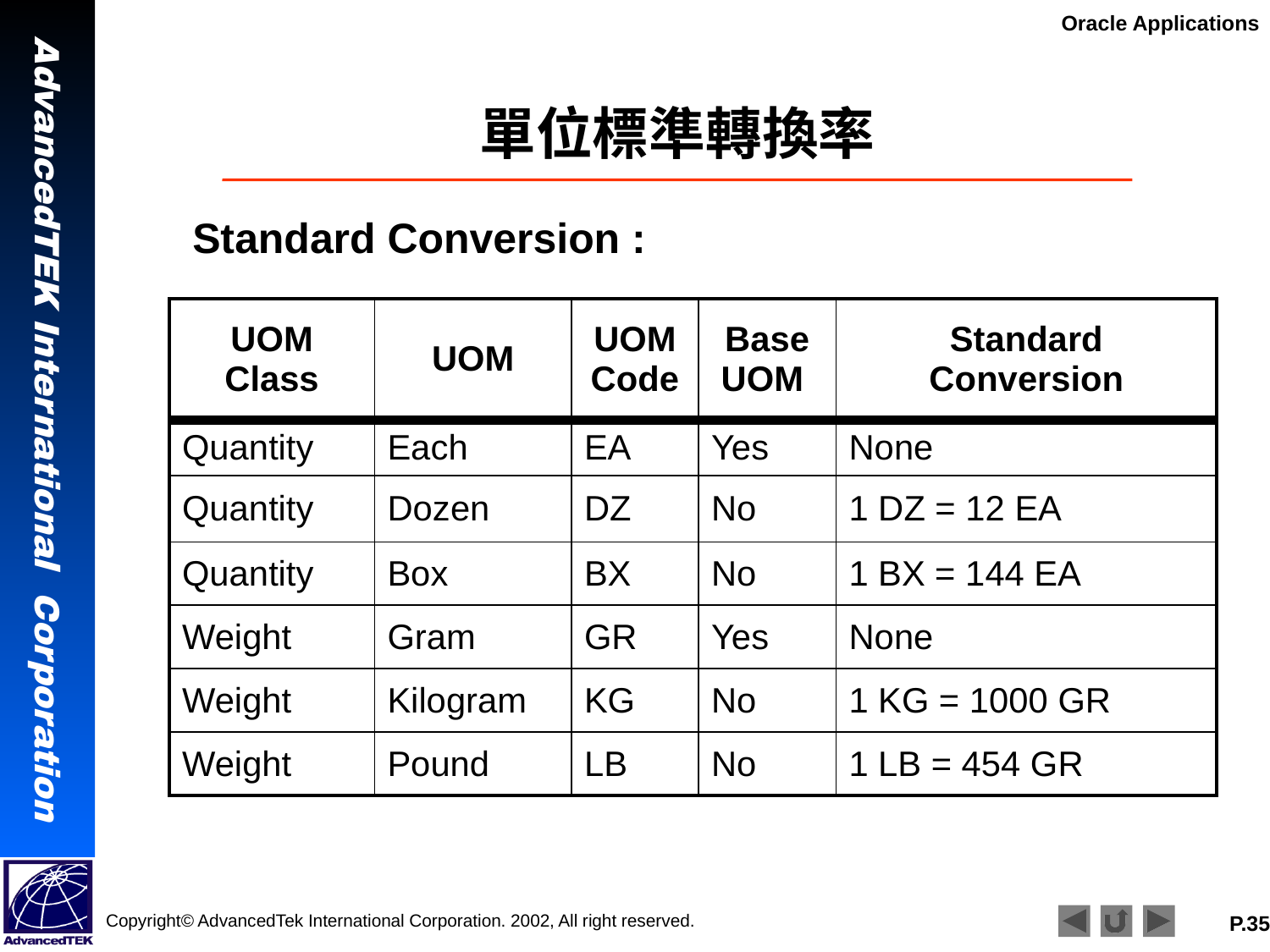

# 單位標準轉換率
Standard Conversion :
| UOM Class | UOM | UOM Code | Base UOM | Standard Conversion |
| --- | --- | --- | --- | --- |
| Quantity | Each | EA | Yes | None |
| Quantity | Dozen | DZ | No | 1 DZ = 12 EA |
| Quantity | Box | BX | No | 1 BX = 144 EA |
| Weight | Gram | GR | Yes | None |
| Weight | Kilogram | KG | No | 1 KG = 1000 GR |
| Weight | Pound | LB | No | 1 LB = 454 GR |